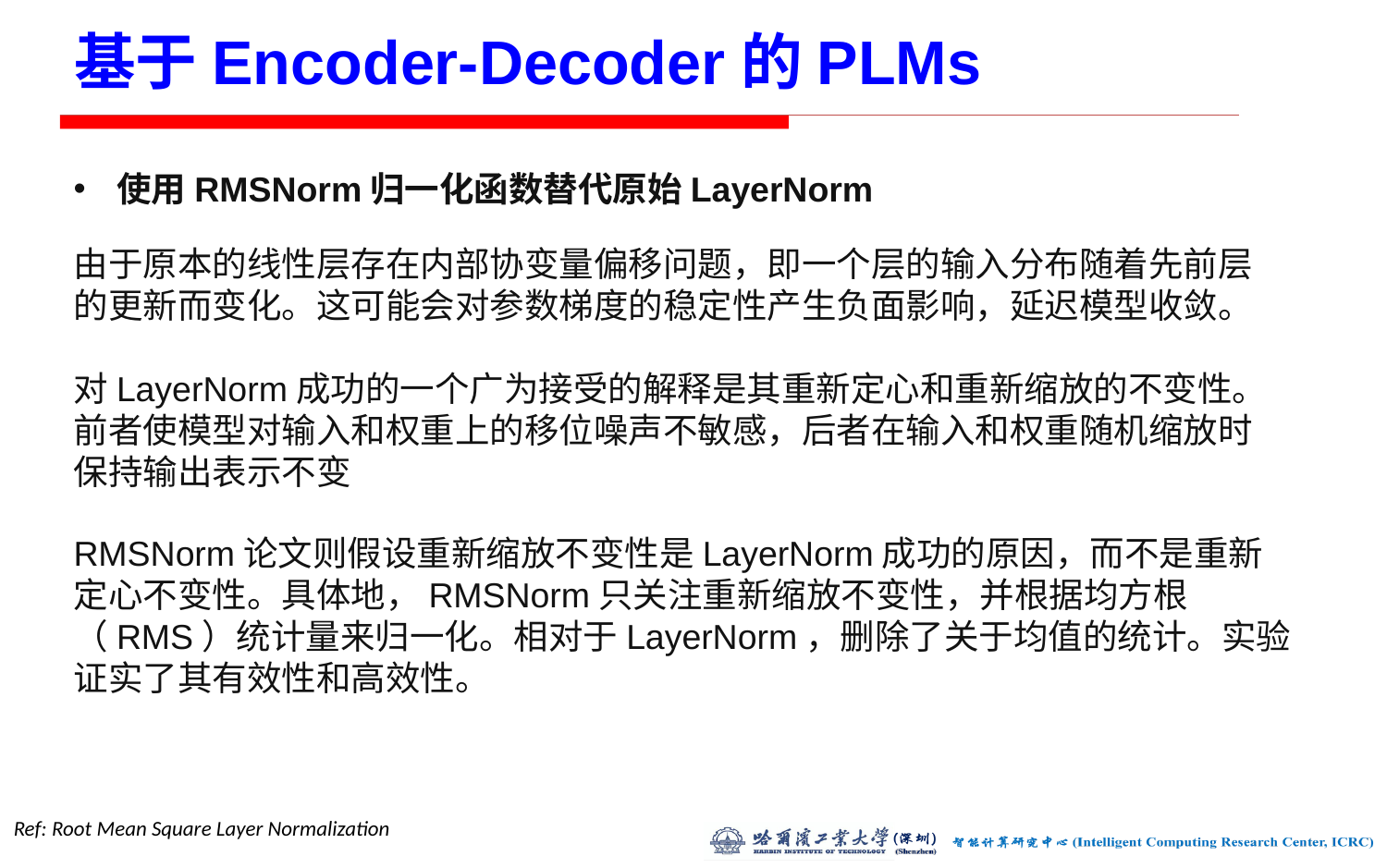

# 基于Encoder-Decoder的PLMs
使用RMSNorm归一化函数替代原始LayerNorm
由于原本的线性层存在内部协变量偏移问题，即一个层的输入分布随着先前层的更新而变化。这可能会对参数梯度的稳定性产生负面影响，延迟模型收敛。

对LayerNorm成功的一个广为接受的解释是其重新定心和重新缩放的不变性。前者使模型对输入和权重上的移位噪声不敏感，后者在输入和权重随机缩放时保持输出表示不变
RMSNorm论文则假设重新缩放不变性是LayerNorm成功的原因，而不是重新定心不变性。具体地，RMSNorm只关注重新缩放不变性，并根据均方根（RMS）统计量来归一化。相对于LayerNorm，删除了关于均值的统计。实验证实了其有效性和高效性。
Ref: Root Mean Square Layer Normalization